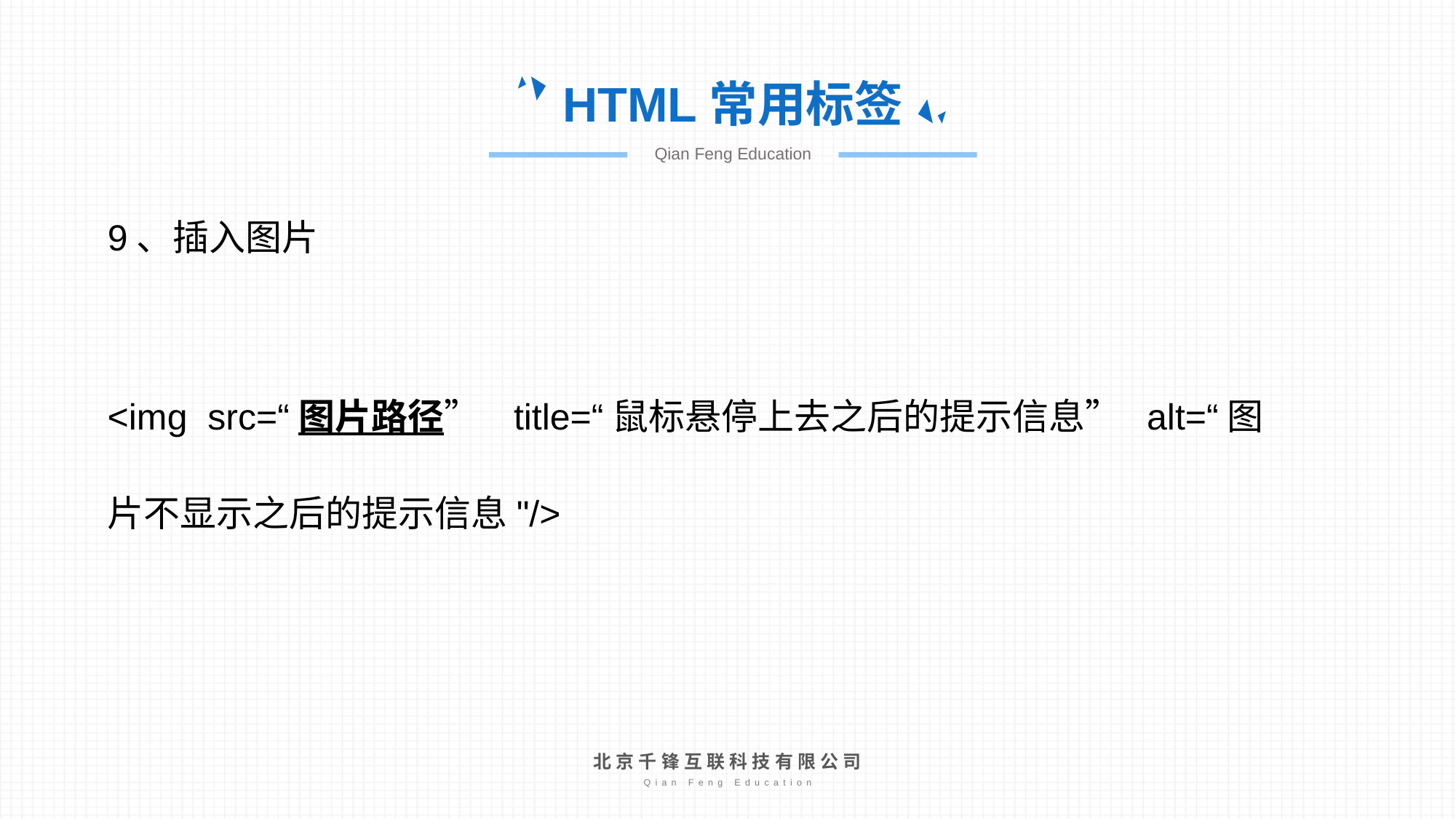

HTML常用标签

Qian Feng Education

9、插入图片
<img  src=“图片路径”   title=“鼠标悬停上去之后的提示信息”  alt=“图片不显示之后的提示信息"/>
北京千锋互联科技有限公司
Qian Feng Education